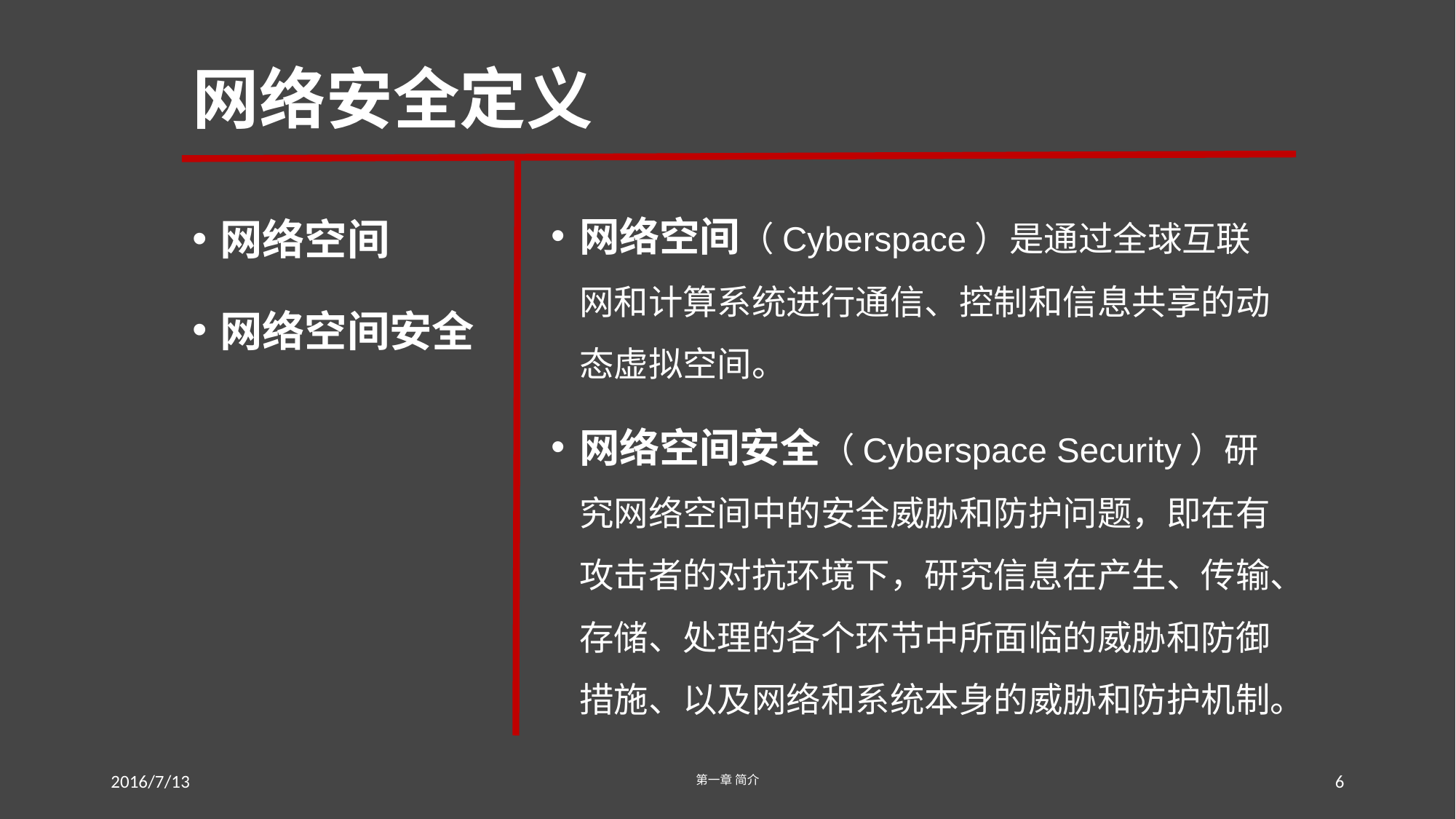

# 网络安全定义
网络空间
网络空间安全
网络空间（Cyberspace）是通过全球互联网和计算系统进行通信、控制和信息共享的动态虚拟空间。
网络空间安全（Cyberspace Security）研究网络空间中的安全威胁和防护问题，即在有攻击者的对抗环境下，研究信息在产生、传输、存储、处理的各个环节中所面临的威胁和防御措施、以及网络和系统本身的威胁和防护机制。
2016/7/13
第一章 简介
6